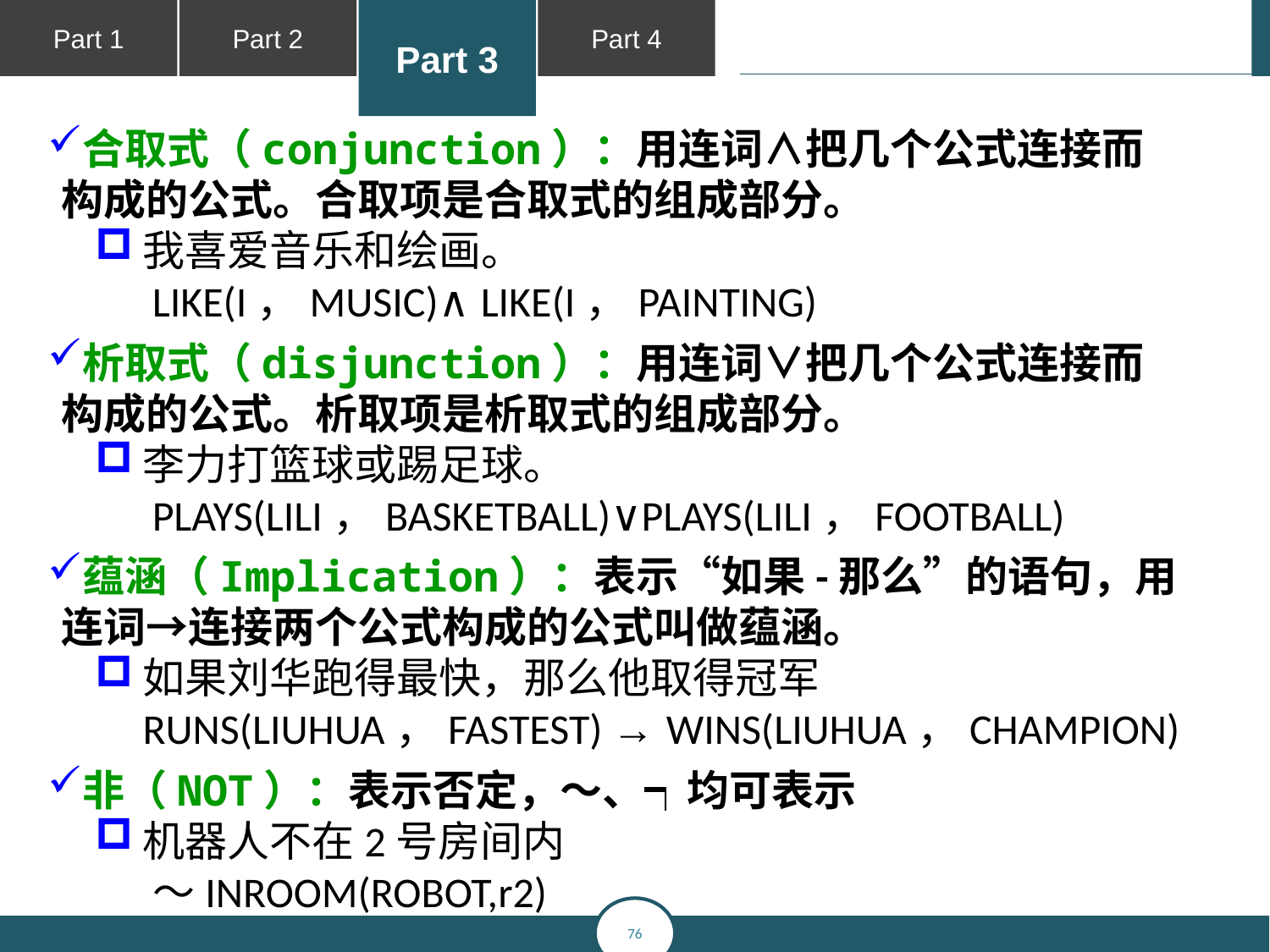

合取式（conjunction）：用连词∧把几个公式连接而构成的公式。合取项是合取式的组成部分。
我喜爱音乐和绘画。
      LIKE(I，MUSIC)∧LIKE(I，PAINTING)
析取式（disjunction）：用连词∨把几个公式连接而构成的公式。析取项是析取式的组成部分。
李力打篮球或踢足球。
      PLAYS(LILI，BASKETBALL)∨PLAYS(LILI，FOOTBALL)
蕴涵（Implication）：表示“如果-那么”的语句，用连词→连接两个公式构成的公式叫做蕴涵。
如果刘华跑得最快，那么他取得冠军
     RUNS(LIUHUA，FASTEST) → WINS(LIUHUA，CHAMPION)
非（NOT）：表示否定，～、┑均可表示
机器人不在2号房间内
     ～INROOM(ROBOT,r2)